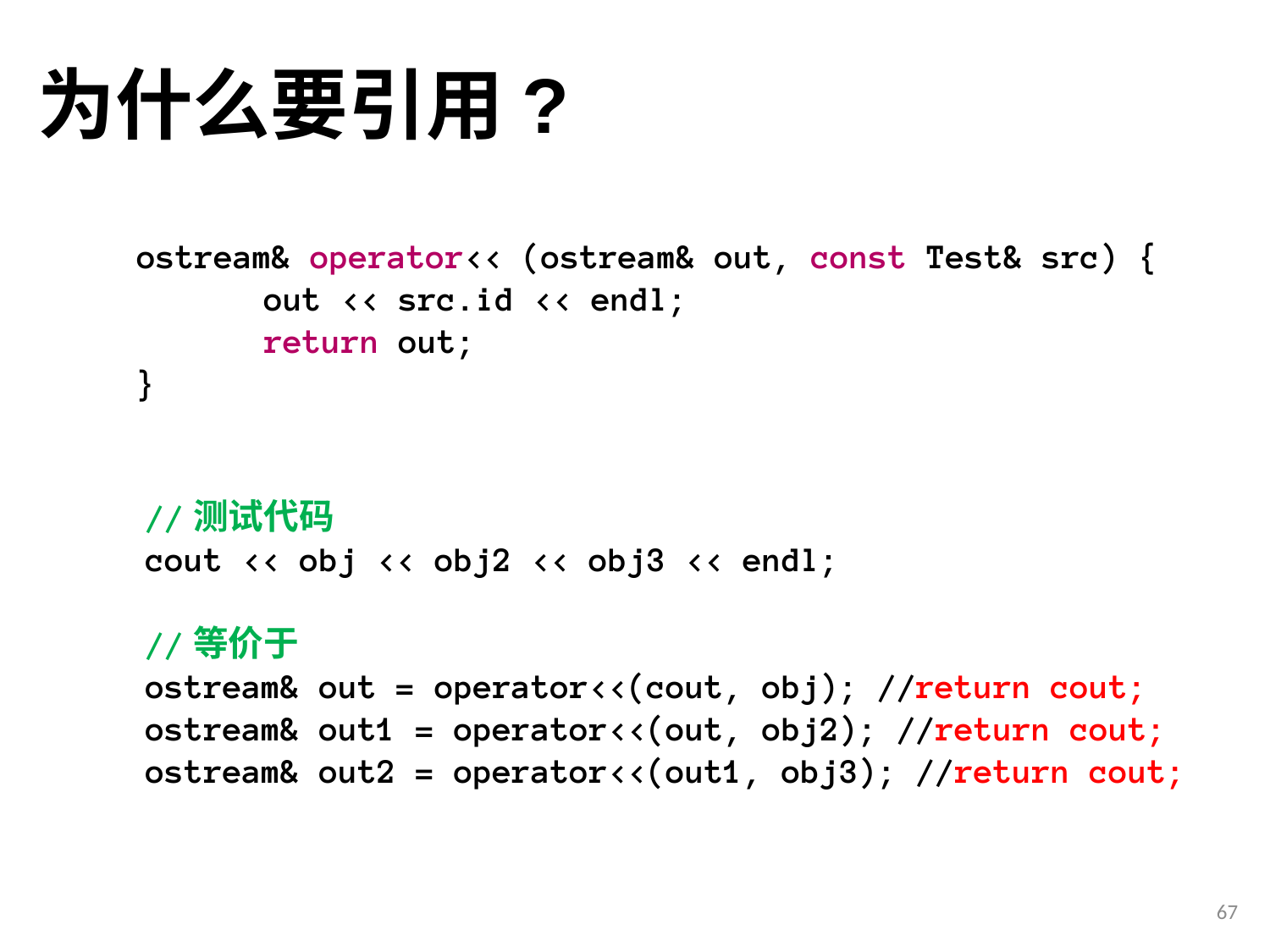

# 为什么要引用?
ostream& operator<< (ostream& out, const Test& src) {
	out << src.id << endl;
	return out;
}
//测试代码
cout << obj << obj2 << obj3 << endl;

//等价于
ostream& out = operator<<(cout, obj); //return cout;
ostream& out1 = operator<<(out, obj2); //return cout;
ostream& out2 = operator<<(out1, obj3); //return cout;

67